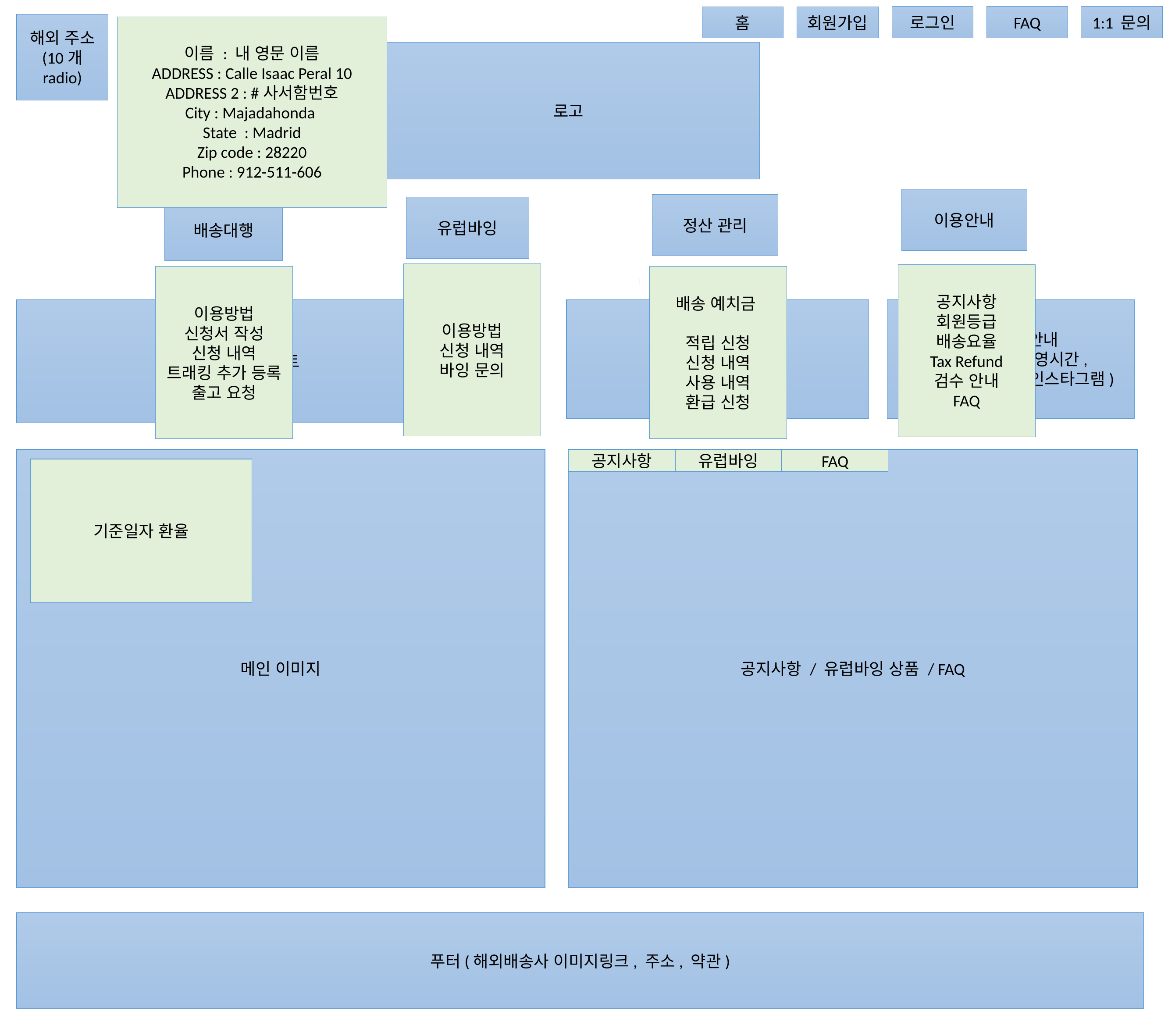

로그인
FAQ
1:1 문의
홈
회원가입
해외 주소
(10개 radio)
이름 : 내 영문 이름
ADDRESS : Calle Isaac Peral 10
ADDRESS 2 : #사서함번호
City : Majadahonda
State  : Madrid
Zip code : 28220
Phone : 912-511-606
로고
이용안내
정산 관리
유럽바잉
배송대행
이용방법
신청 내역
바잉 문의
공지사항
회원등급
배송요율
Tax Refund
검수 안내
FAQ
이용방법
신청서 작성
신청 내역
트래킹 추가 등록
출고 요청
배송 예치금

적립 신청
신청 내역
사용 내역
환급 신청
로그인
고객센터 안내
(전화번호, 운영시간,
이메일, 트위터, 인스타그램)
이벤트
메인 이미지
공지사항 / 유럽바잉 상품 / FAQ
공지사항
유럽바잉
FAQ
기준일자 환율
푸터(해외배송사 이미지링크, 주소, 약관)